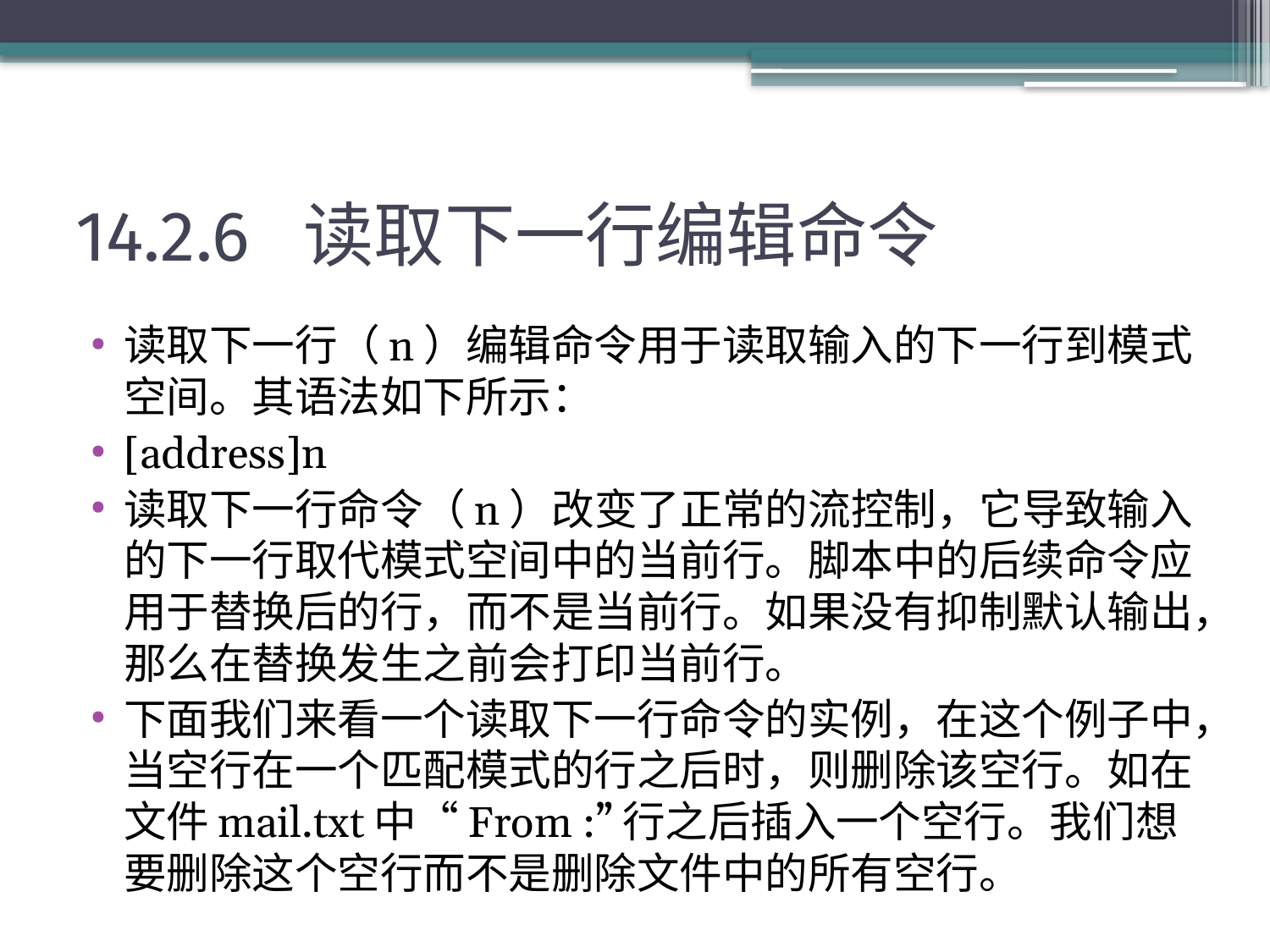

# 14.2.6  读取下一行编辑命令
读取下一行（n）编辑命令用于读取输入的下一行到模式空间。其语法如下所示：
[address]n
读取下一行命令（n）改变了正常的流控制，它导致输入的下一行取代模式空间中的当前行。脚本中的后续命令应用于替换后的行，而不是当前行。如果没有抑制默认输出，那么在替换发生之前会打印当前行。
下面我们来看一个读取下一行命令的实例，在这个例子中，当空行在一个匹配模式的行之后时，则删除该空行。如在文件mail.txt中“From :”行之后插入一个空行。我们想要删除这个空行而不是删除文件中的所有空行。